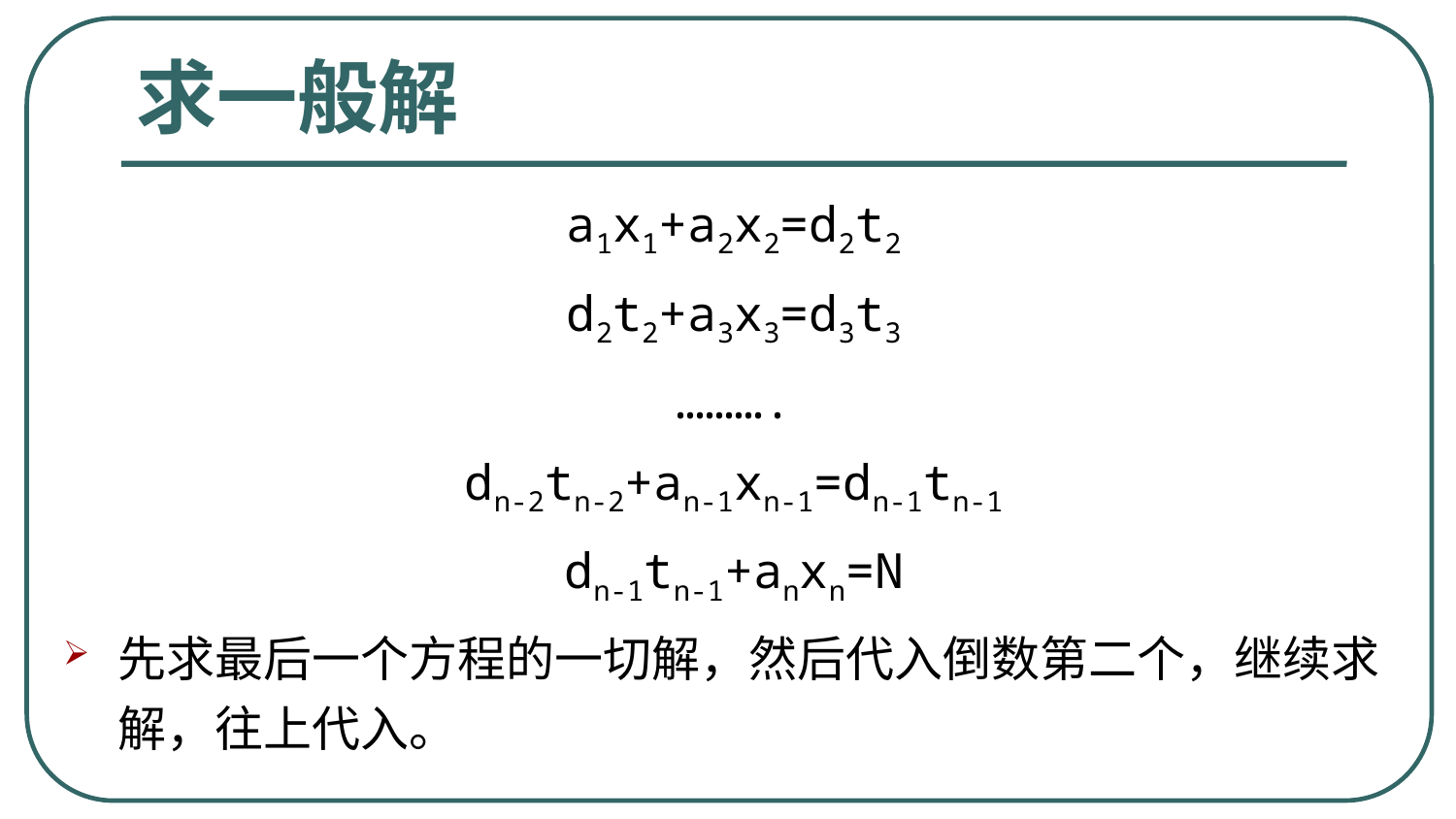

# 求一般解
a1x1+a2x2=d2t2
d2t2+a3x3=d3t3
……….
dn-2tn-2+an-1xn-1=dn-1tn-1
dn-1tn-1+anxn=N
先求最后一个方程的一切解，然后代入倒数第二个，继续求解，往上代入。